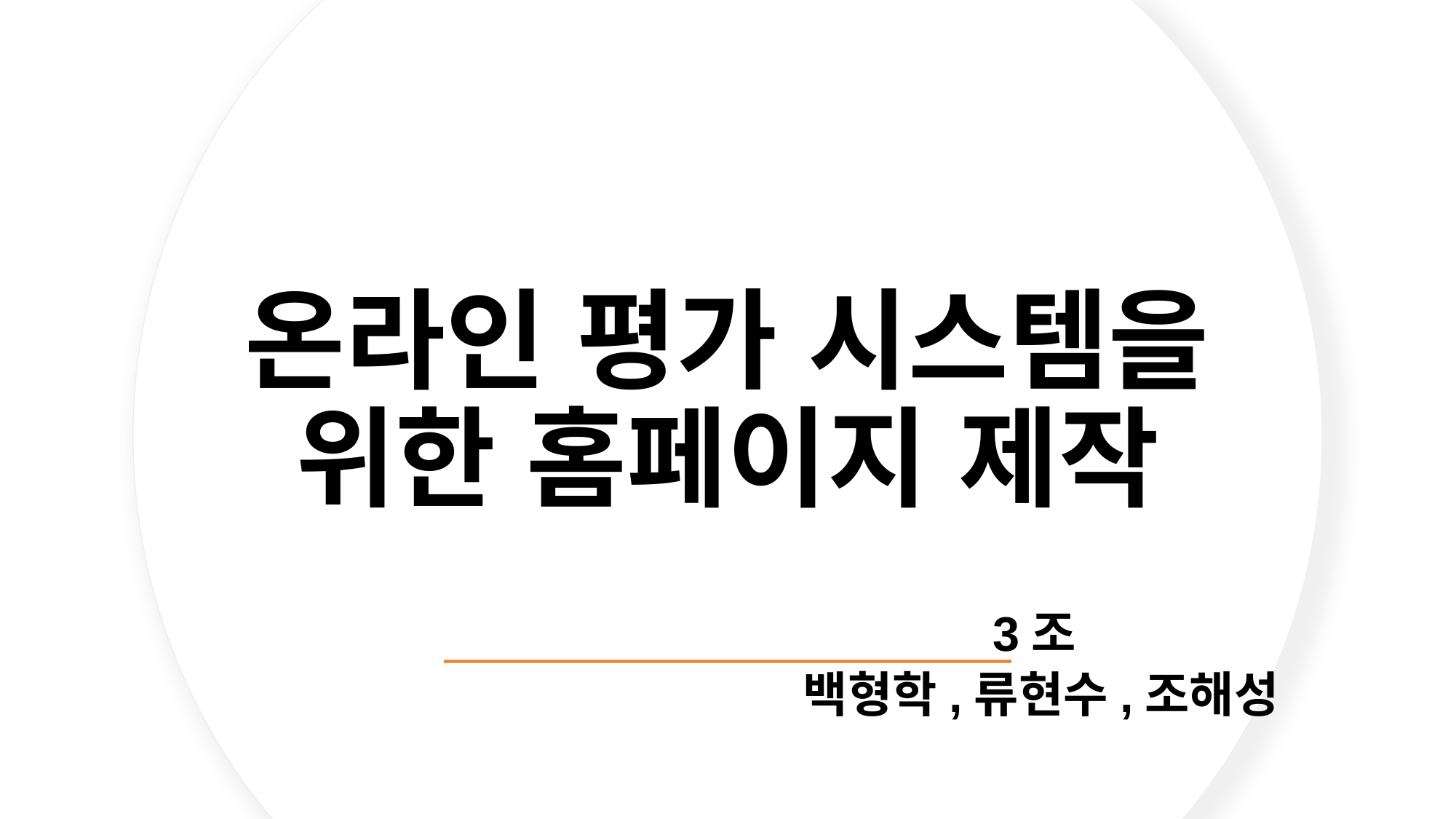

# 온라인 평가 시스템을 위한 홈페이지 제작
3조
백형학,류현수,조해성